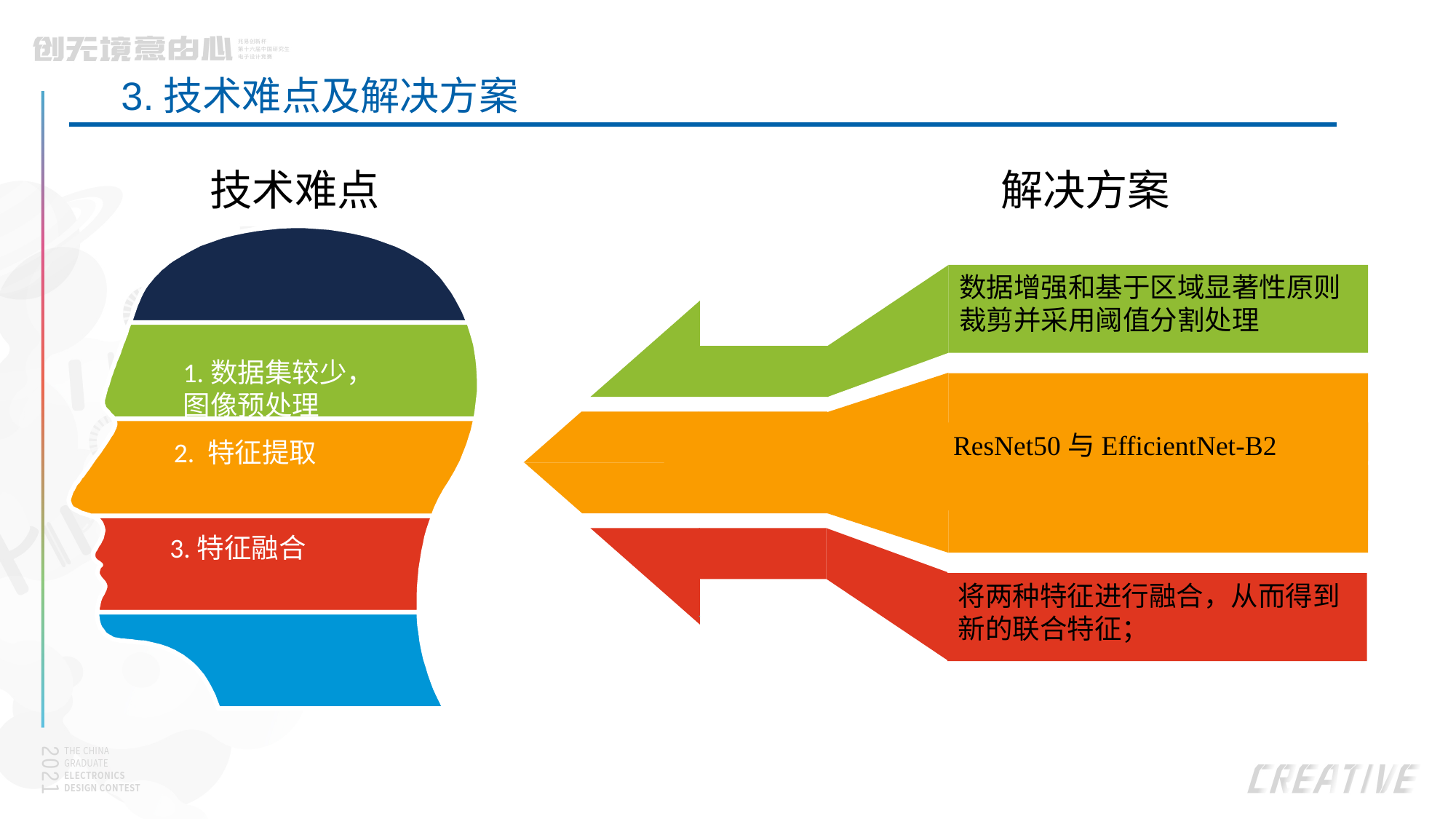

3.技术难点及解决方案
技术难点
解决方案

数据增强和基于区域显著性原则裁剪并采用阈值分割处理

将两种特征进行融合，从而得到新的联合特征；

1.数据集较少，图像预处理
               ResNet50与EfficientNet-B2
         2. 特征提取

     3.特征融合